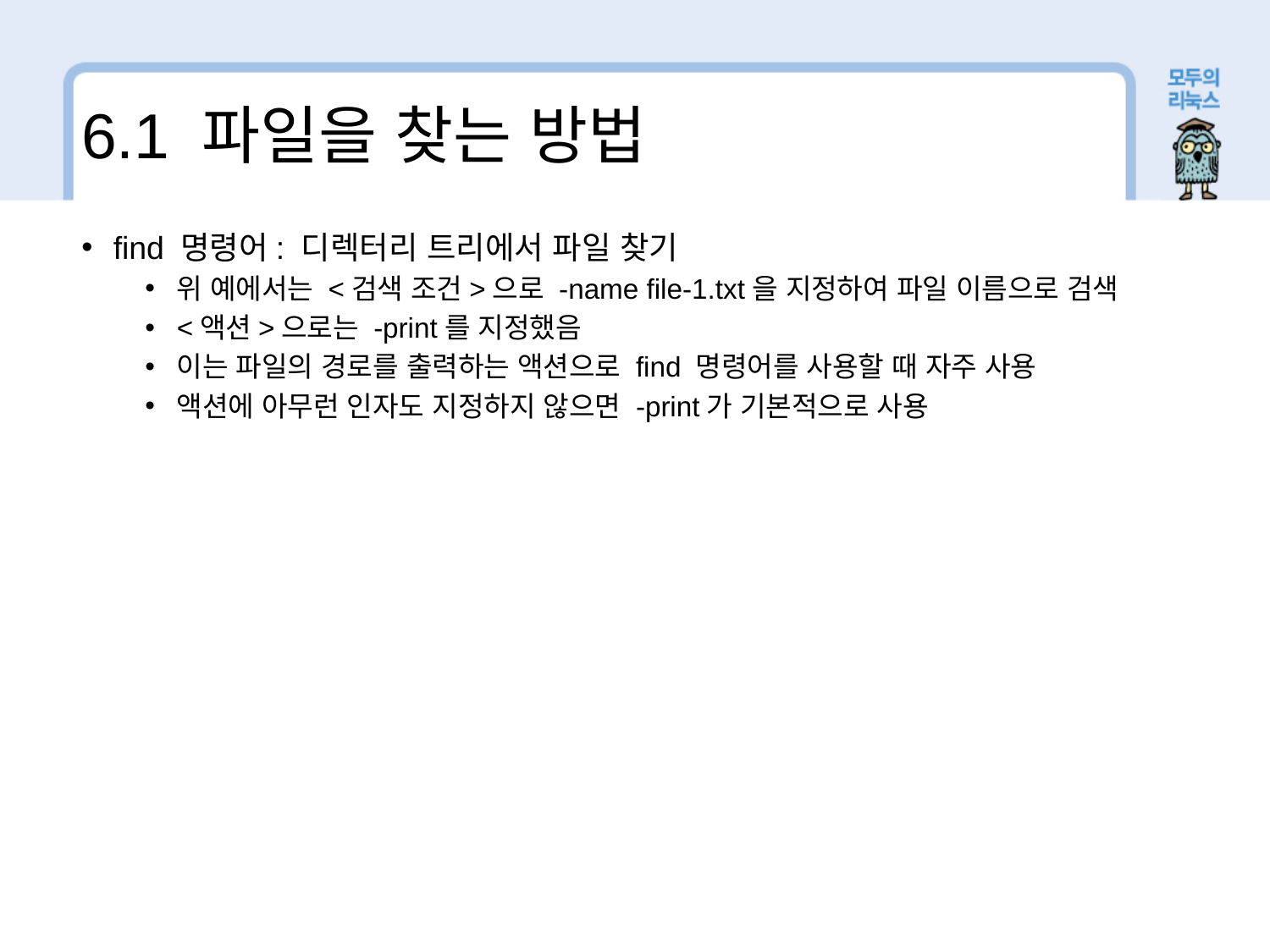

6.1 파일을 찾는 방법
find 명령어: 디렉터리 트리에서 파일 찾기
위 예에서는 <검색 조건>으로 -name file-1.txt을 지정하여 파일 이름으로 검색
<액션>으로는 -print를 지정했음
이는 파일의 경로를 출력하는 액션으로 find 명령어를 사용할 때 자주 사용
액션에 아무런 인자도 지정하지 않으면 -print가 기본적으로 사용